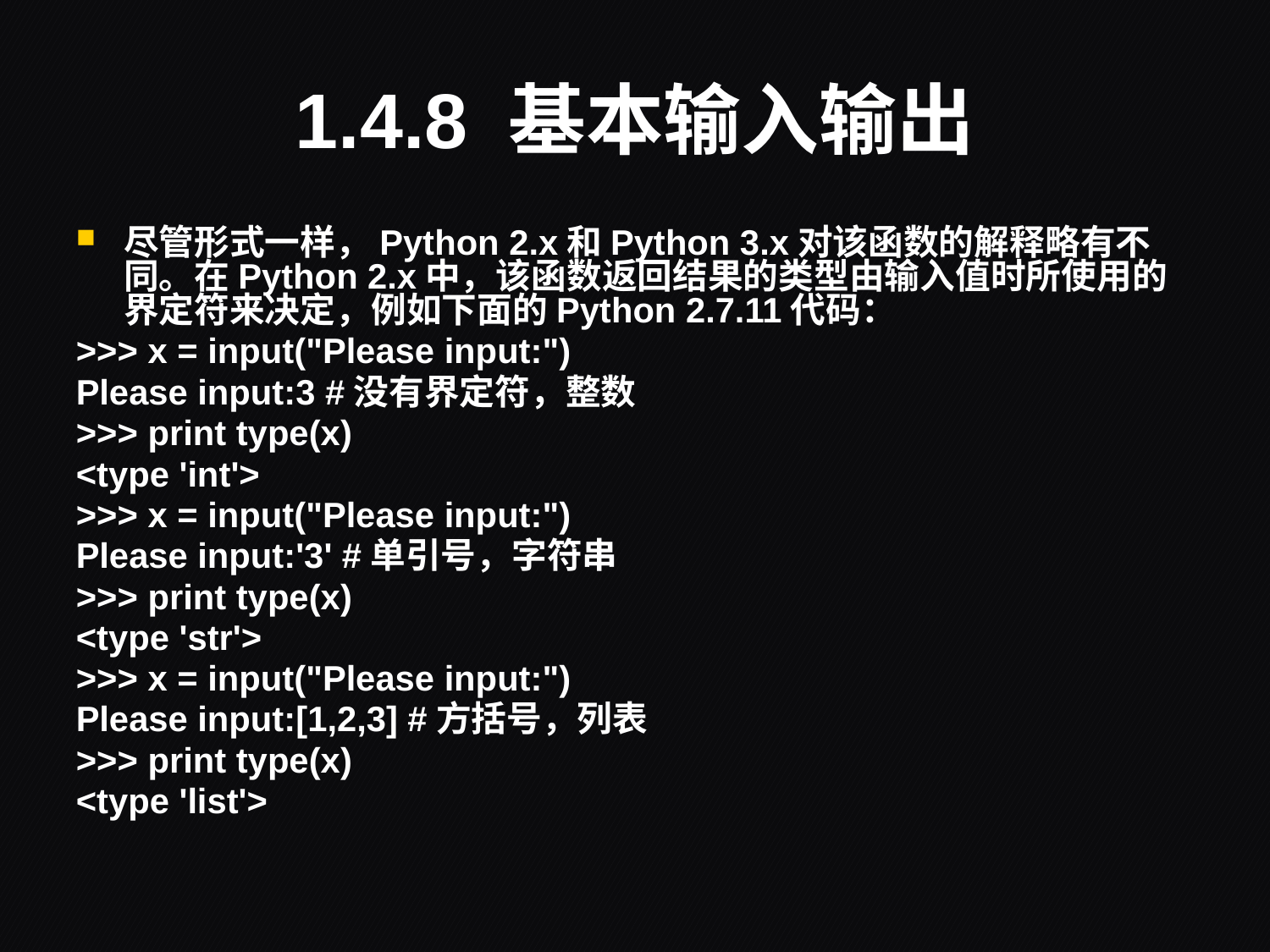

# 1.4.8 基本输入输出
尽管形式一样，Python 2.x和Python 3.x对该函数的解释略有不同。在Python 2.x中，该函数返回结果的类型由输入值时所使用的界定符来决定，例如下面的Python 2.7.11代码：
>>> x = input("Please input:")
Please input:3 #没有界定符，整数
>>> print type(x)
<type 'int'>
>>> x = input("Please input:")
Please input:'3' #单引号，字符串
>>> print type(x)
<type 'str'>
>>> x = input("Please input:")
Please input:[1,2,3] #方括号，列表
>>> print type(x)
<type 'list'>